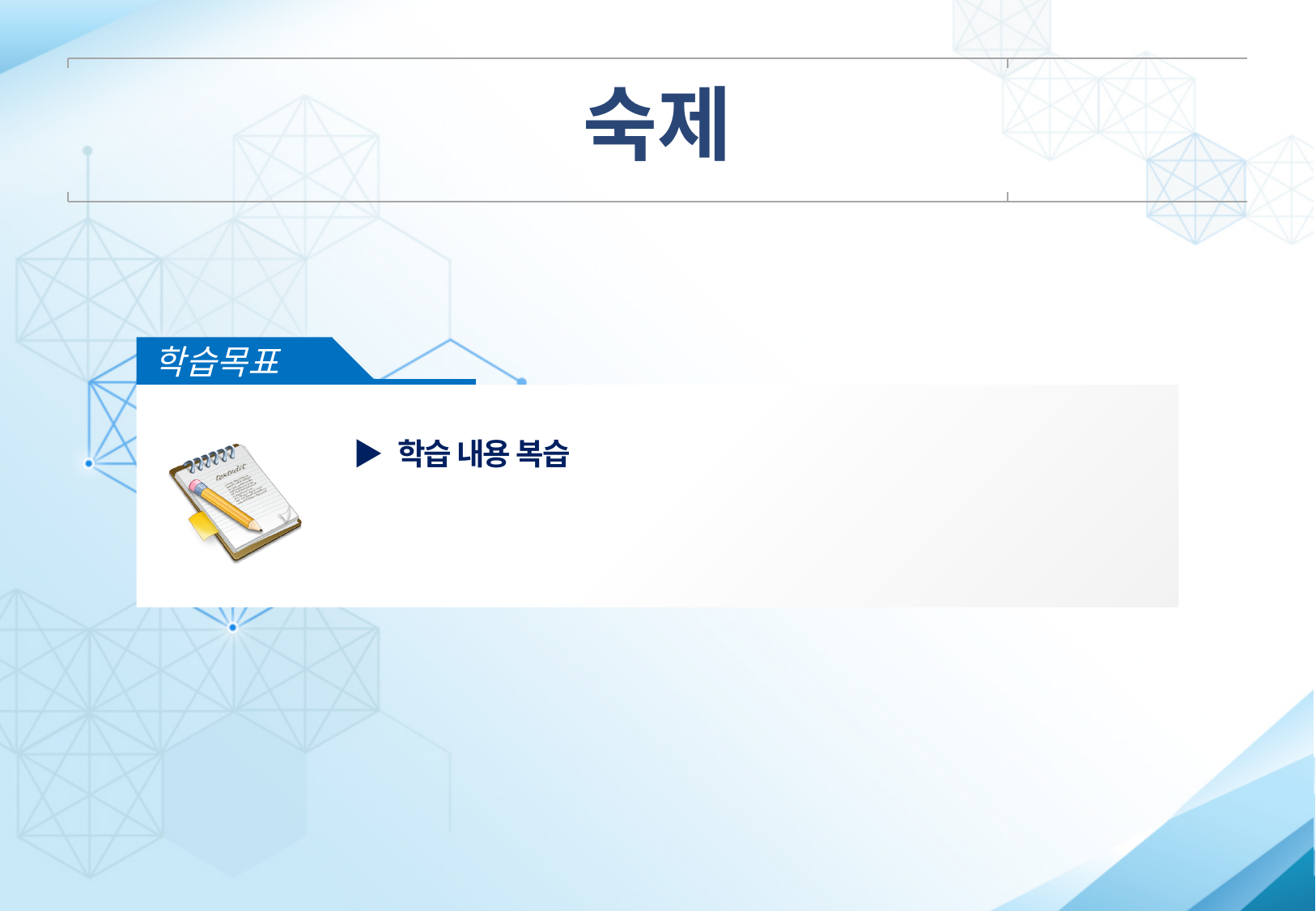

# 숙제
학습목표
▶ 학습 내용 복습